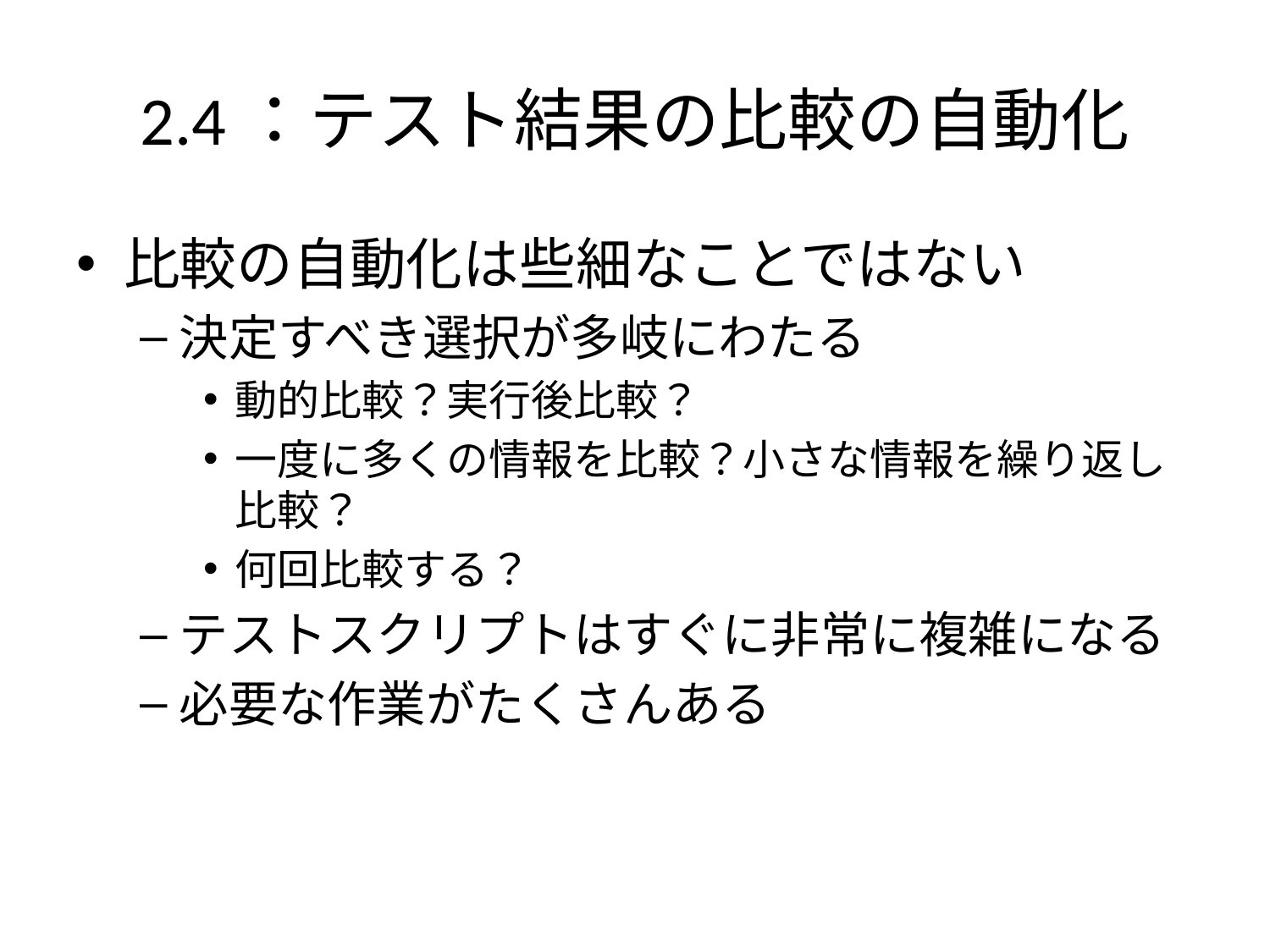

# 2.4：テスト結果の比較の自動化
比較の自動化は些細なことではない
決定すべき選択が多岐にわたる
動的比較？実行後比較？
一度に多くの情報を比較？小さな情報を繰り返し比較？
何回比較する？
テストスクリプトはすぐに非常に複雑になる
必要な作業がたくさんある